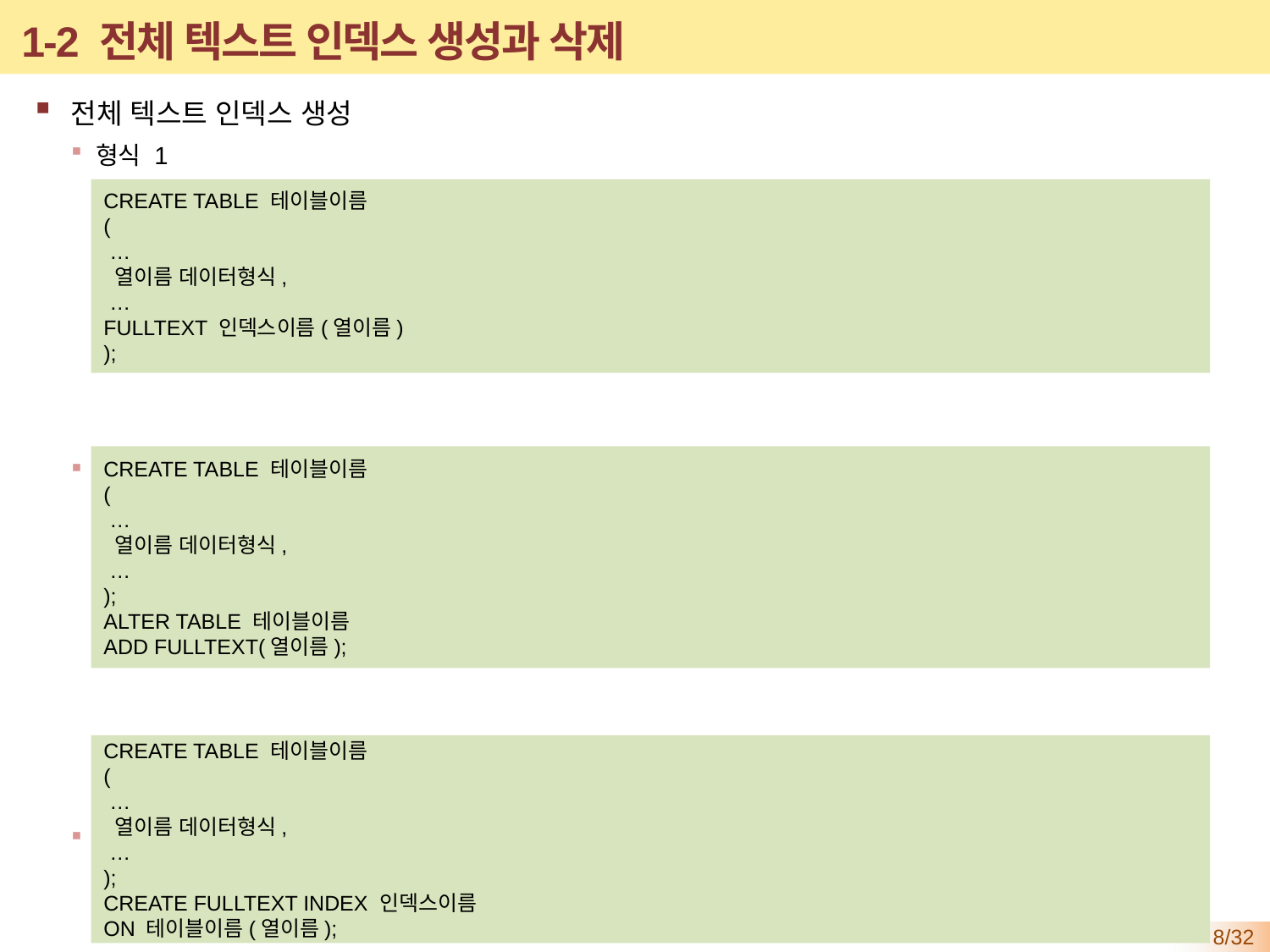

# 1-2 전체 텍스트 인덱스 생성과 삭제
전체 텍스트 인덱스 생성
형식 1

형식2

형식 3

CREATE TABLE 테이블이름
(
 …
 열이름 데이터형식,
 …
FULLTEXT 인덱스이름(열이름)
);
CREATE TABLE 테이블이름
(
 …
 열이름 데이터형식,
 …
);
ALTER TABLE 테이블이름
ADD FULLTEXT(열이름);
CREATE TABLE 테이블이름
(
 …
 열이름 데이터형식,
 …
);
CREATE FULLTEXT INDEX 인덱스이름
ON 테이블이름(열이름);